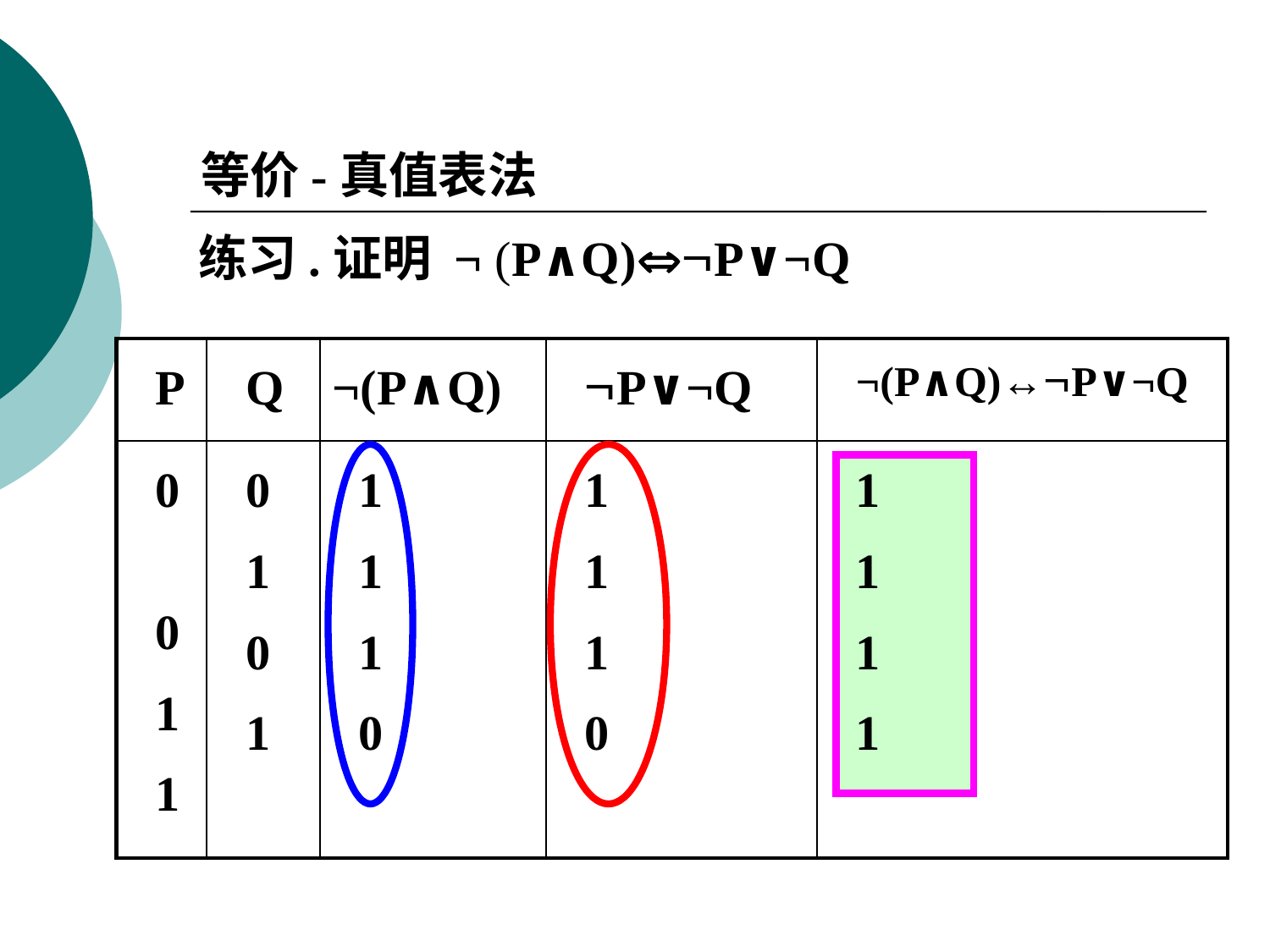

等价-真值表法
练习.证明 ¬ (P∧Q)⇔¬P∨¬Q
| P | Q | ¬(P∧Q) | ¬P∨¬Q | ¬(P∧Q)↔¬P∨¬Q |
| --- | --- | --- | --- | --- |
| 0 0 1 1 | 0 1 0 1 | 1 1 1 0 | 1 1 1 0 | 1 1 1 1 |